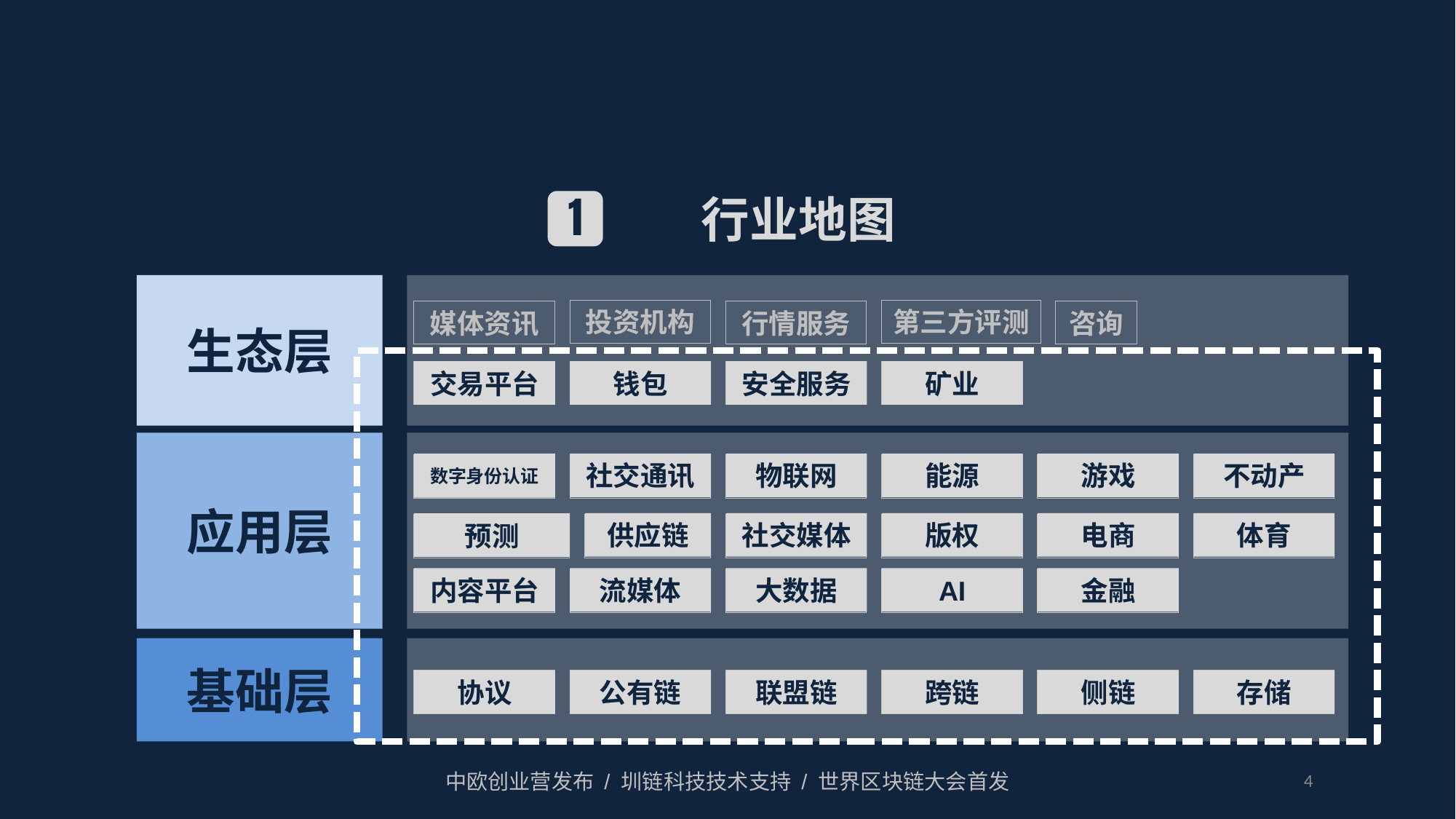

行业地图
1
生态层

投资机构
第三方评测
媒体资讯
行情服务
咨询
交易平台
钱包
安全服务
矿业

交易平台
钱包
安全服务
矿业
数字身份认证
社交通讯
物联网
能源
游戏
不动产
供应链
社交媒体
版权
电商
体育
预测
内容平台
流媒体
大数据
AI
金融
协议
公有链
联盟链
跨链
侧链
存储
应用层

数字身份认证
社交通讯
物联网
能源
游戏
不动产
预测
供应链
社交媒体
版权
电商
体育
内容平台
流媒体
大数据
AI
金融
基础层

协议
公有链
联盟链
跨链
侧链
存储
中欧创业营发布 / 圳链科技技术支持 / 世界区块链大会首发
4